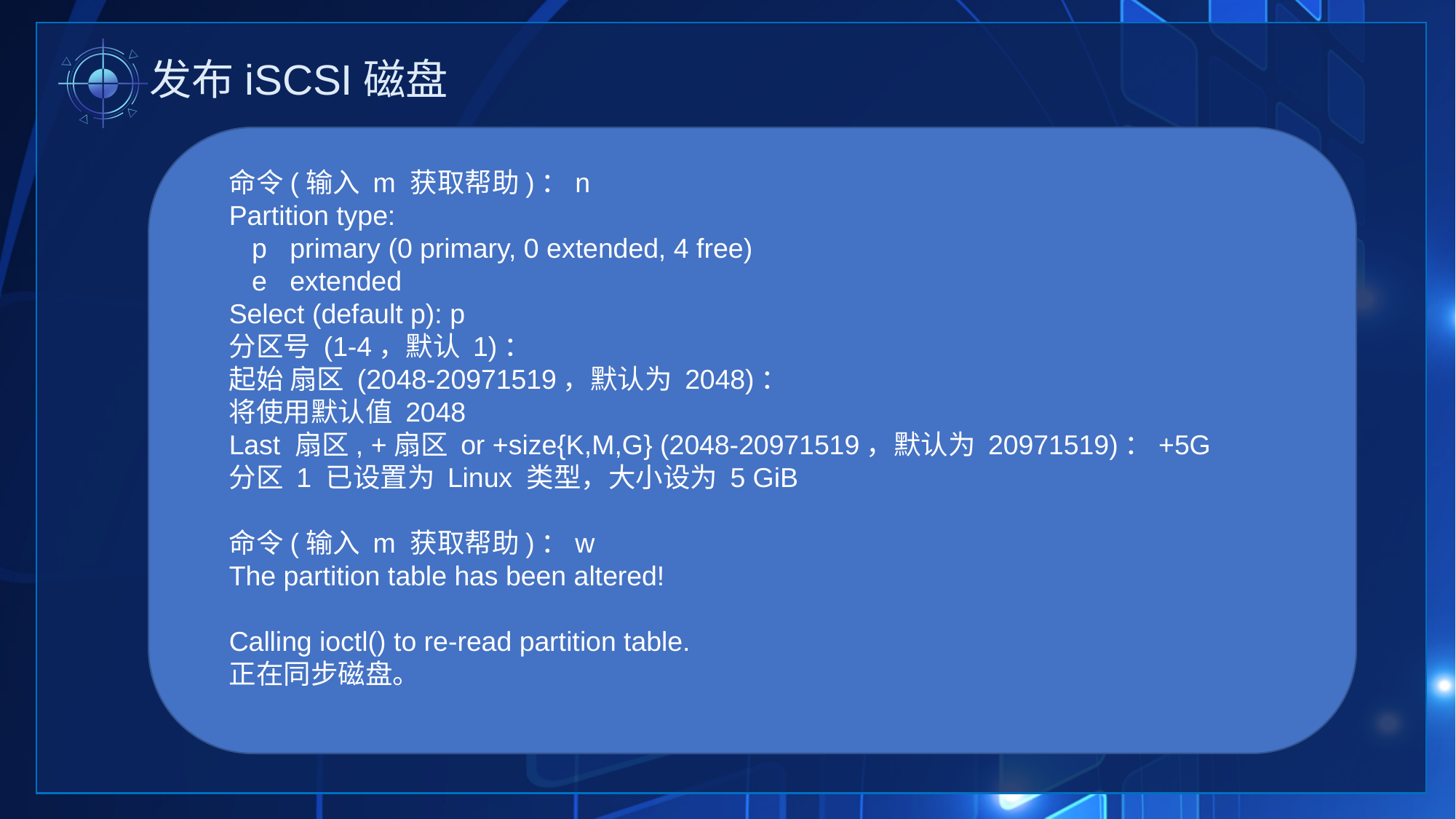

发布iSCSI磁盘

命令(输入 m 获取帮助)：n
Partition type:
   p   primary (0 primary, 0 extended, 4 free)
   e   extended
Select (default p): p
分区号 (1-4，默认 1)：
起始 扇区 (2048-20971519，默认为 2048)：
将使用默认值 2048
Last 扇区, +扇区 or +size{K,M,G} (2048-20971519，默认为 20971519)：+5G
分区 1 已设置为 Linux 类型，大小设为 5 GiB

命令(输入 m 获取帮助)：w
The partition table has been altered!

Calling ioctl() to re-read partition table.
正在同步磁盘。